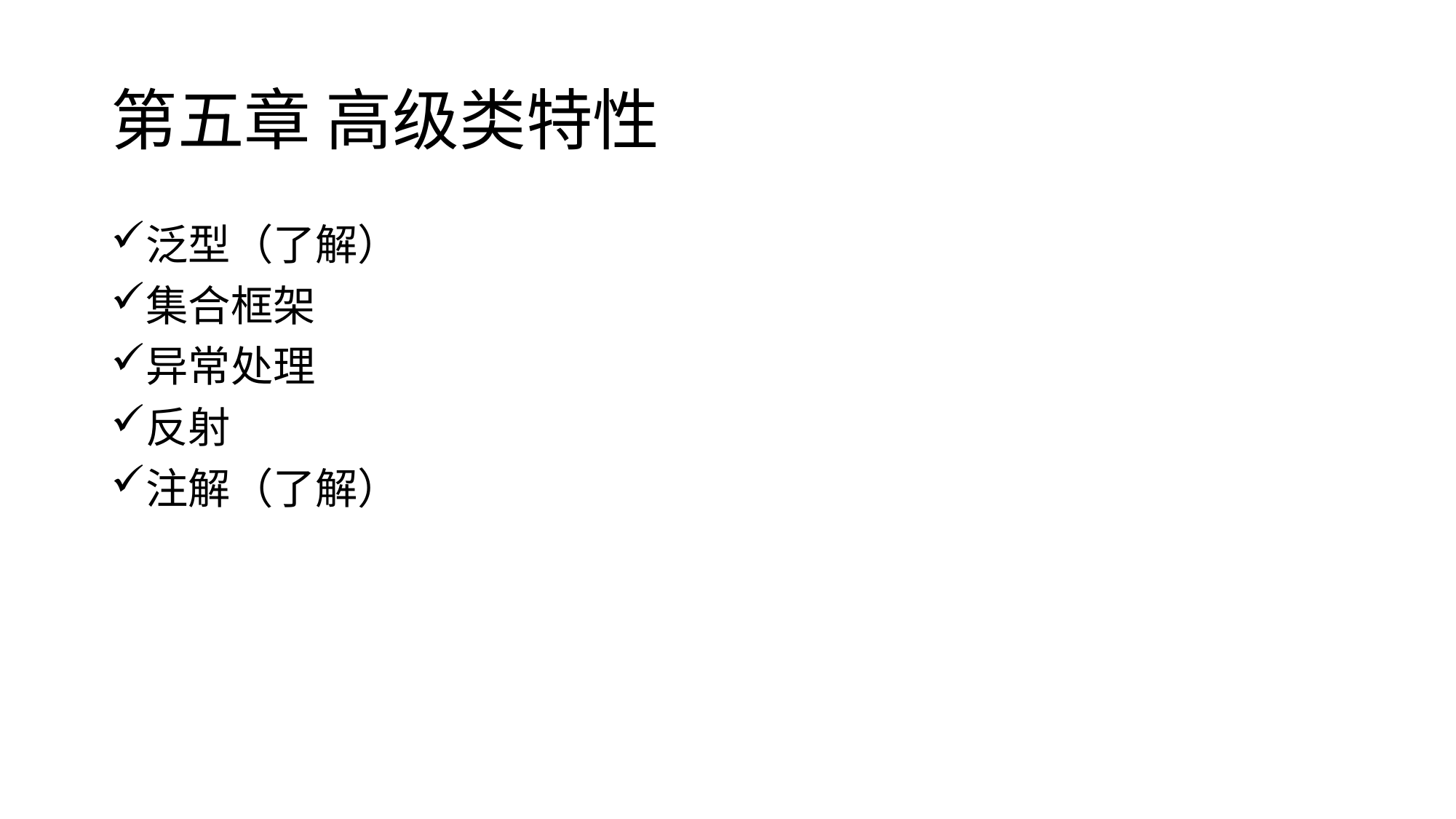

# 第五章 高级类特性
泛型（了解）
集合框架
异常处理
反射
注解（了解）